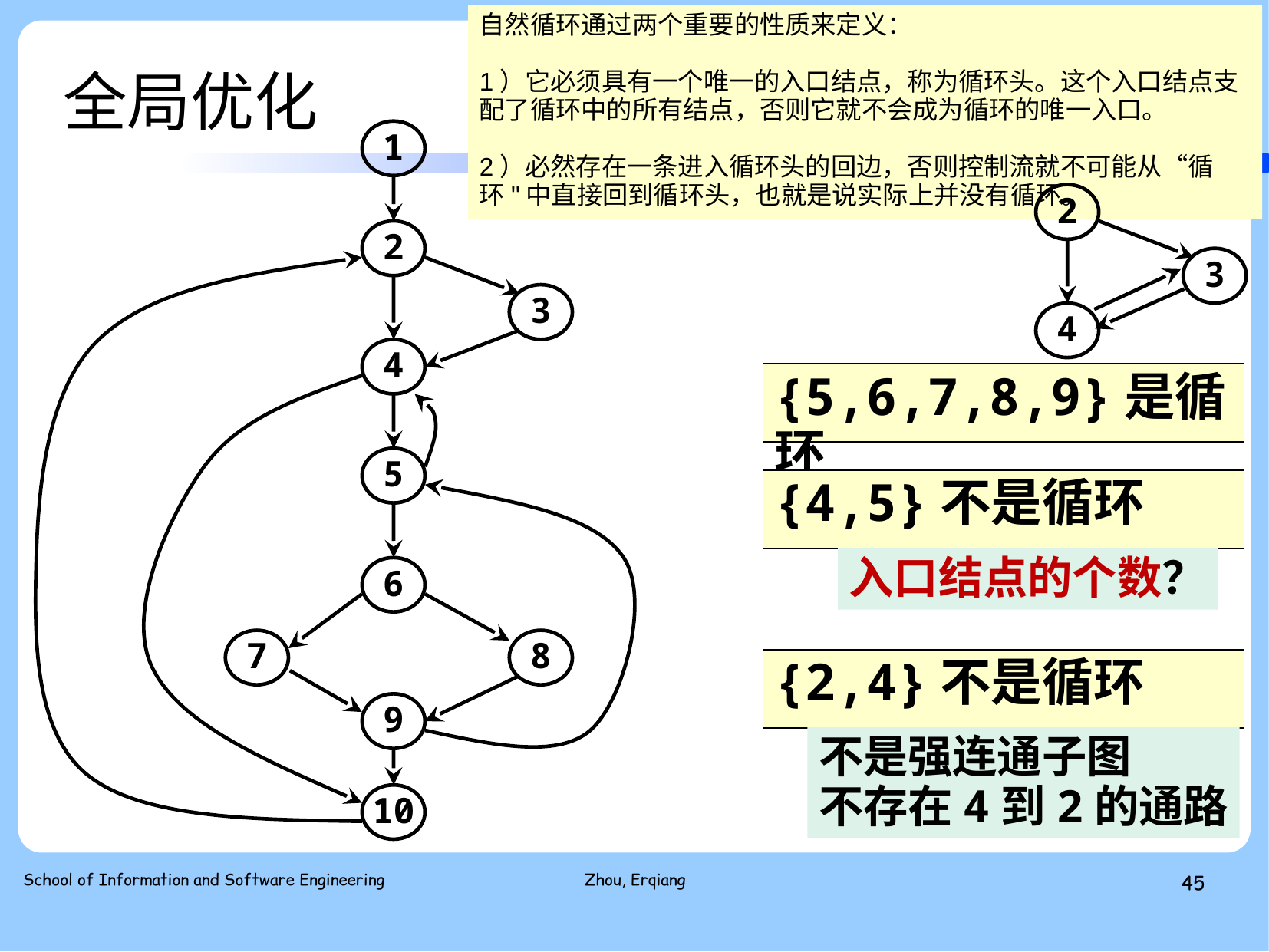

# 全局优化
自然循环通过两个重要的性质来定义：

1）它必须具有一个唯一的入口结点，称为循环头。这个入口结点支配了循环中的所有结点，否则它就不会成为循环的唯一入口。

2）必然存在一条进入循环头的回边，否则控制流就不可能从“循环"中直接回到循环头，也就是说实际上并没有循环。
1

2

3

4
2

3

4
{5,6,7,8,9}是循环

5
{4,5}不是循环

入口结点的个数？
6

7
8
{2,4}不是循环

9
不是强连通子图
不存在4到2的通路

10
 School of Information and Software Engineering
Zhou, Erqiang
45